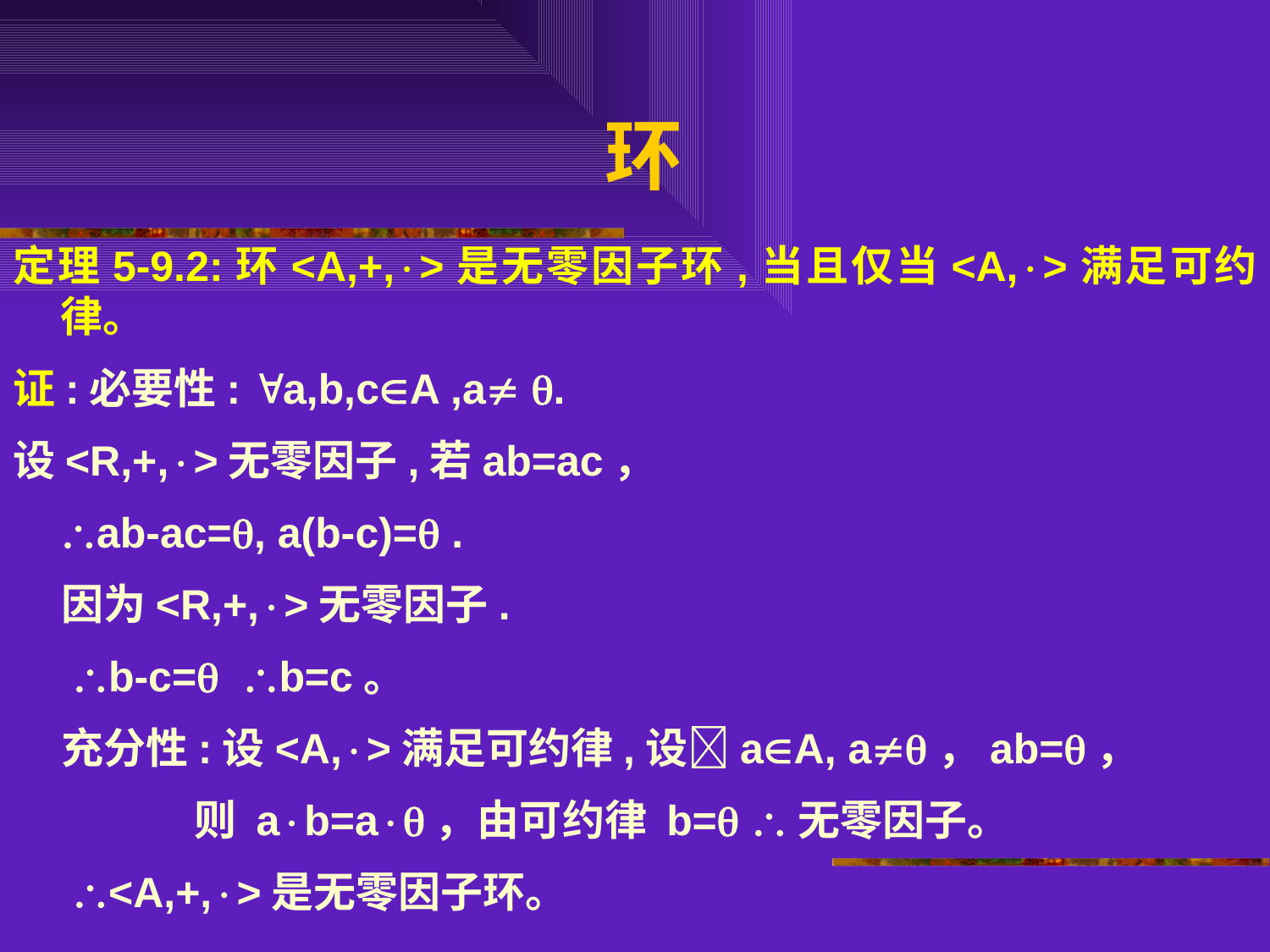

# 环
定理5-9.2:环<A,+,⋅>是无零因子环,当且仅当<A,⋅>满足可约律。
证:必要性: ∀a,b,c∈A ,a≠ θ.
设<R,+,⋅>无零因子,若ab=ac，
    ∴ab-ac=θ, a(b-c)=θ .
    因为<R,+,⋅>无零因子.
     ∴b-c=θ  ∴b=c。
    充分性:设<A,⋅>满足可约律,设∀a∈A, a≠θ，ab=θ，
                  则 a⋅b=a⋅θ，由可约律 b=θ ∴无零因子。
     ∴<A,+,⋅>是无零因子环。